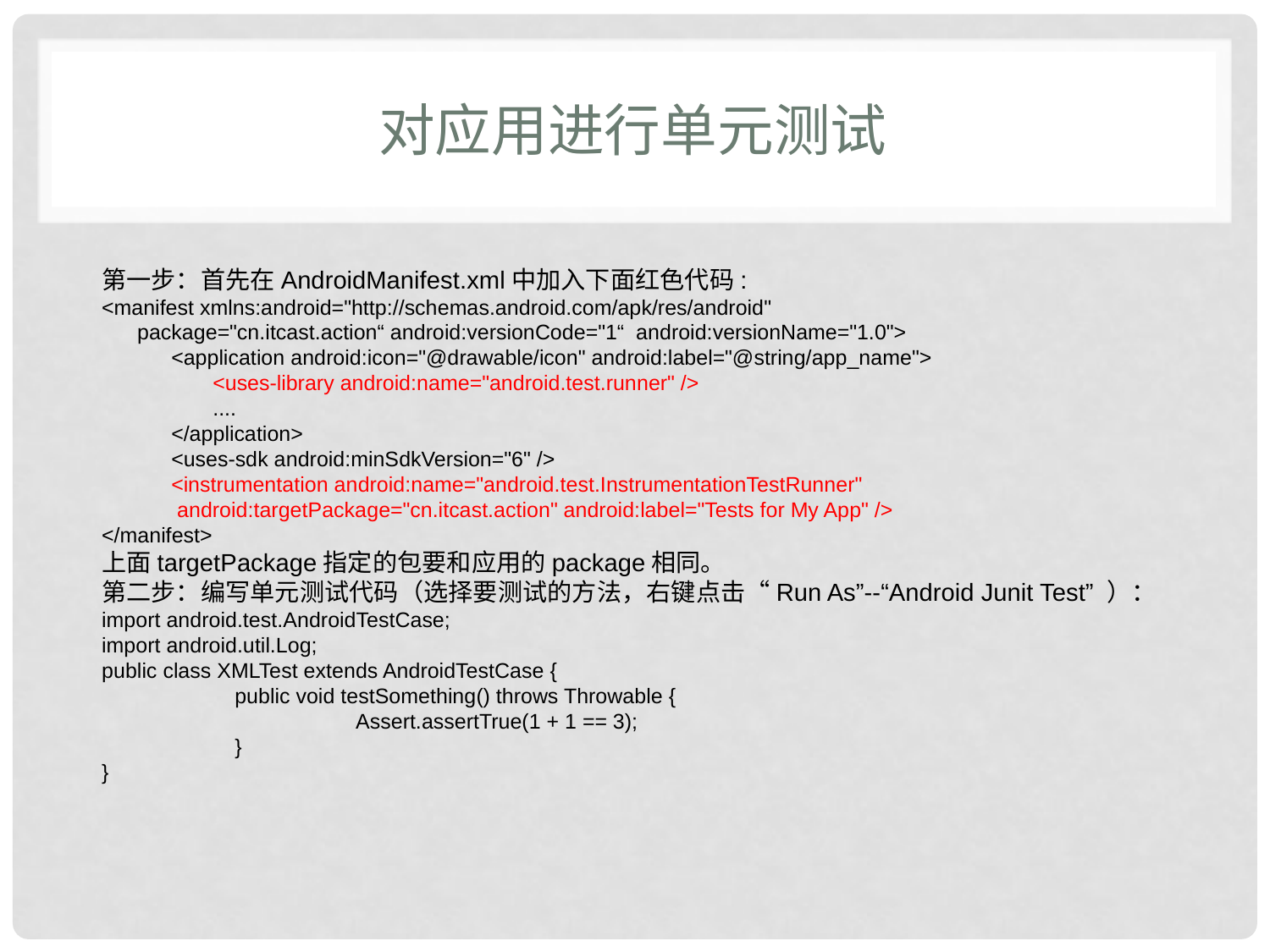

# 对应用进行单元测试
第一步：首先在AndroidManifest.xml中加入下面红色代码:
<manifest xmlns:android="http://schemas.android.com/apk/res/android"
      package="cn.itcast.action“ android:versionCode="1“  android:versionName="1.0">
 <application android:icon="@drawable/icon" android:label="@string/app_name">
        <uses-library android:name="android.test.runner" />
        ....
 </application>
 <uses-sdk android:minSdkVersion="6" />
 <instrumentation android:name="android.test.InstrumentationTestRunner"
  android:targetPackage="cn.itcast.action" android:label="Tests for My App" />
</manifest>
上面targetPackage指定的包要和应用的package相同。
第二步：编写单元测试代码（选择要测试的方法，右键点击“Run As”--“Android Junit Test” ）：
import android.test.AndroidTestCase;
import android.util.Log;
public class XMLTest extends AndroidTestCase {
	 public void testSomething() throws Throwable {
		Assert.assertTrue(1 + 1 == 3);
	 }
}